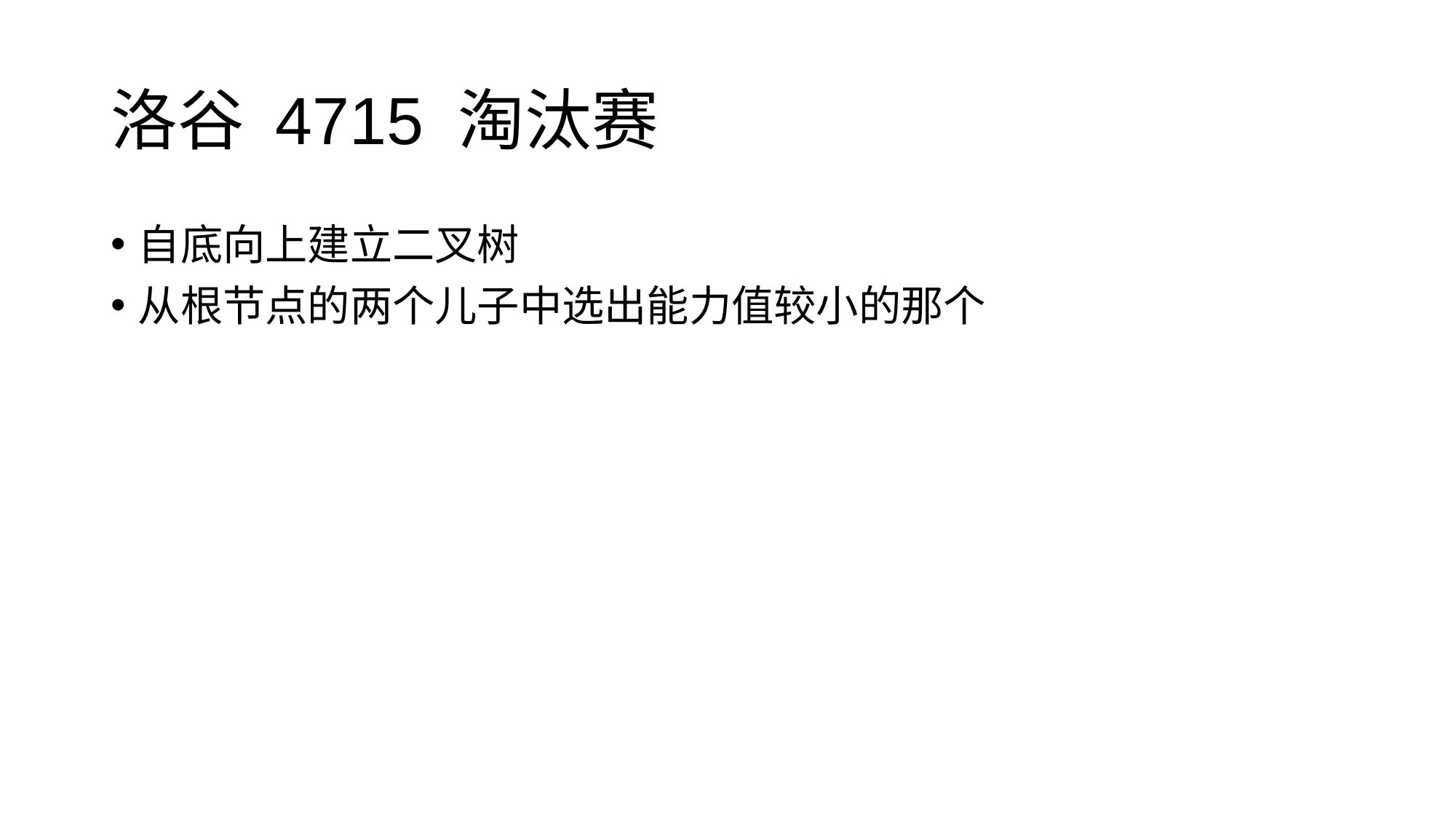

# 洛谷 4715 淘汰赛
自底向上建立二叉树
从根节点的两个儿子中选出能力值较小的那个